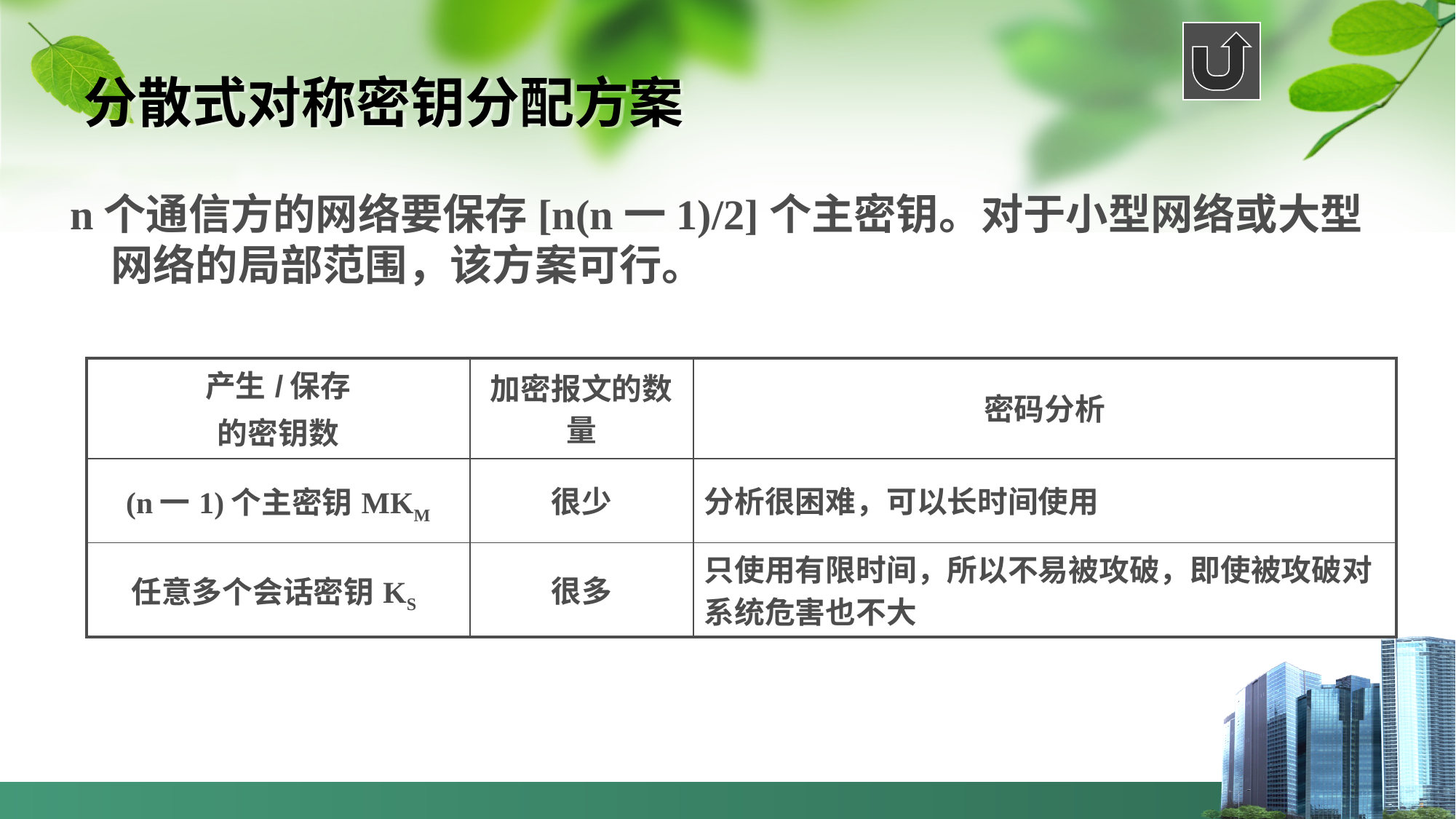

# 分散式对称密钥分配方案
n个通信方的网络要保存[n(n一1)/2]个主密钥。对于小型网络或大型网络的局部范围，该方案可行。

| 产生/保存 的密钥数 | 加密报文的数量 | 密码分析 |
| --- | --- | --- |
| (n一1)个主密钥MKM | 很少 | 分析很困难，可以长时间使用 |
| 任意多个会话密钥KS | 很多 | 只使用有限时间，所以不易被攻破，即使被攻破对系统危害也不大 |
2024/5/13
34